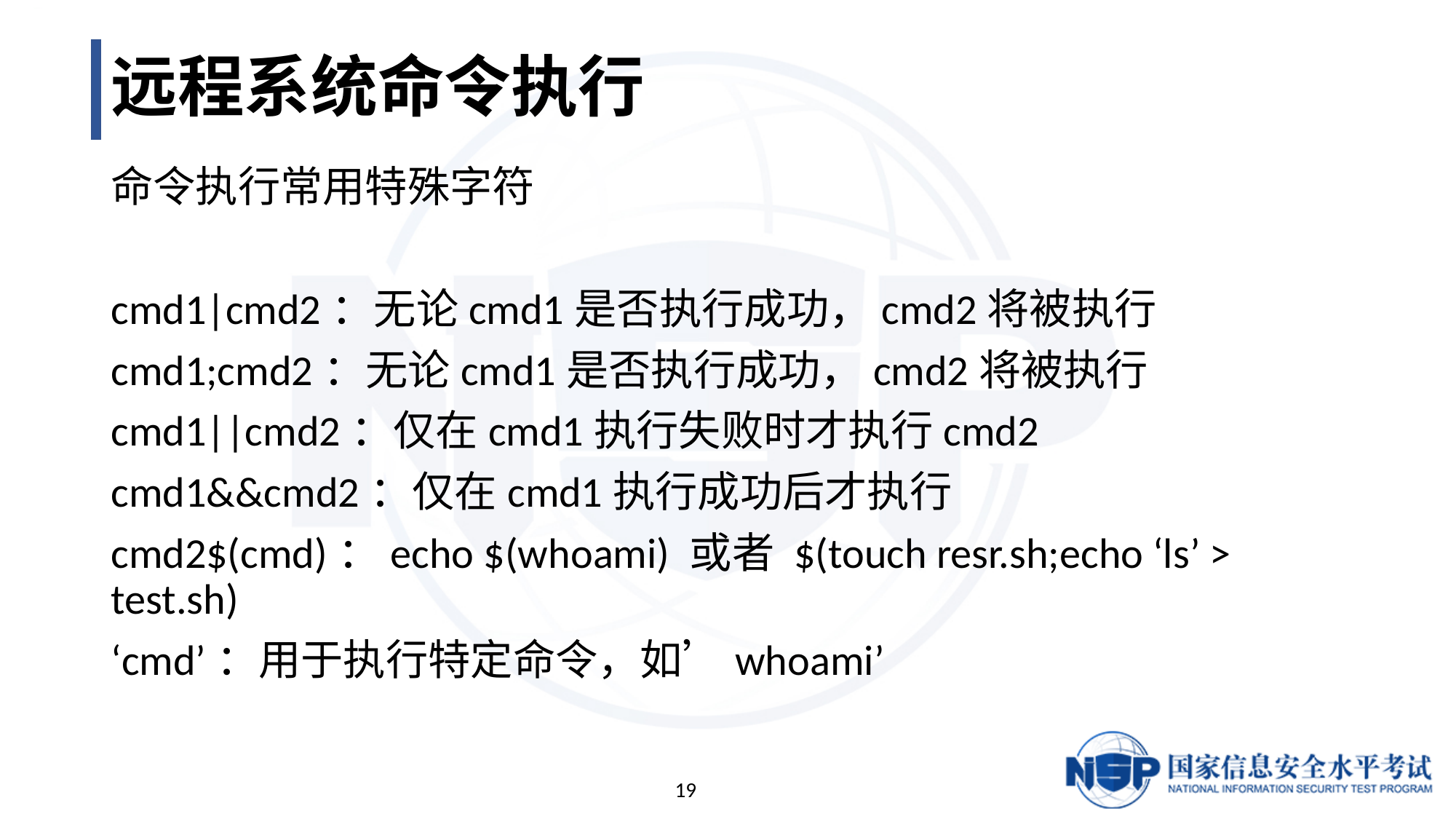

# 远程系统命令执行
命令执行常用特殊字符

cmd1|cmd2：无论cmd1是否执行成功，cmd2将被执行
cmd1;cmd2：无论cmd1是否执行成功，cmd2将被执行
cmd1||cmd2：仅在cmd1执行失败时才执行cmd2
cmd1&&cmd2：仅在cmd1执行成功后才执行
cmd2$(cmd)：echo $(whoami) 或者 $(touch resr.sh;echo ‘ls’ > test.sh)
‘cmd’：用于执行特定命令，如’whoami’